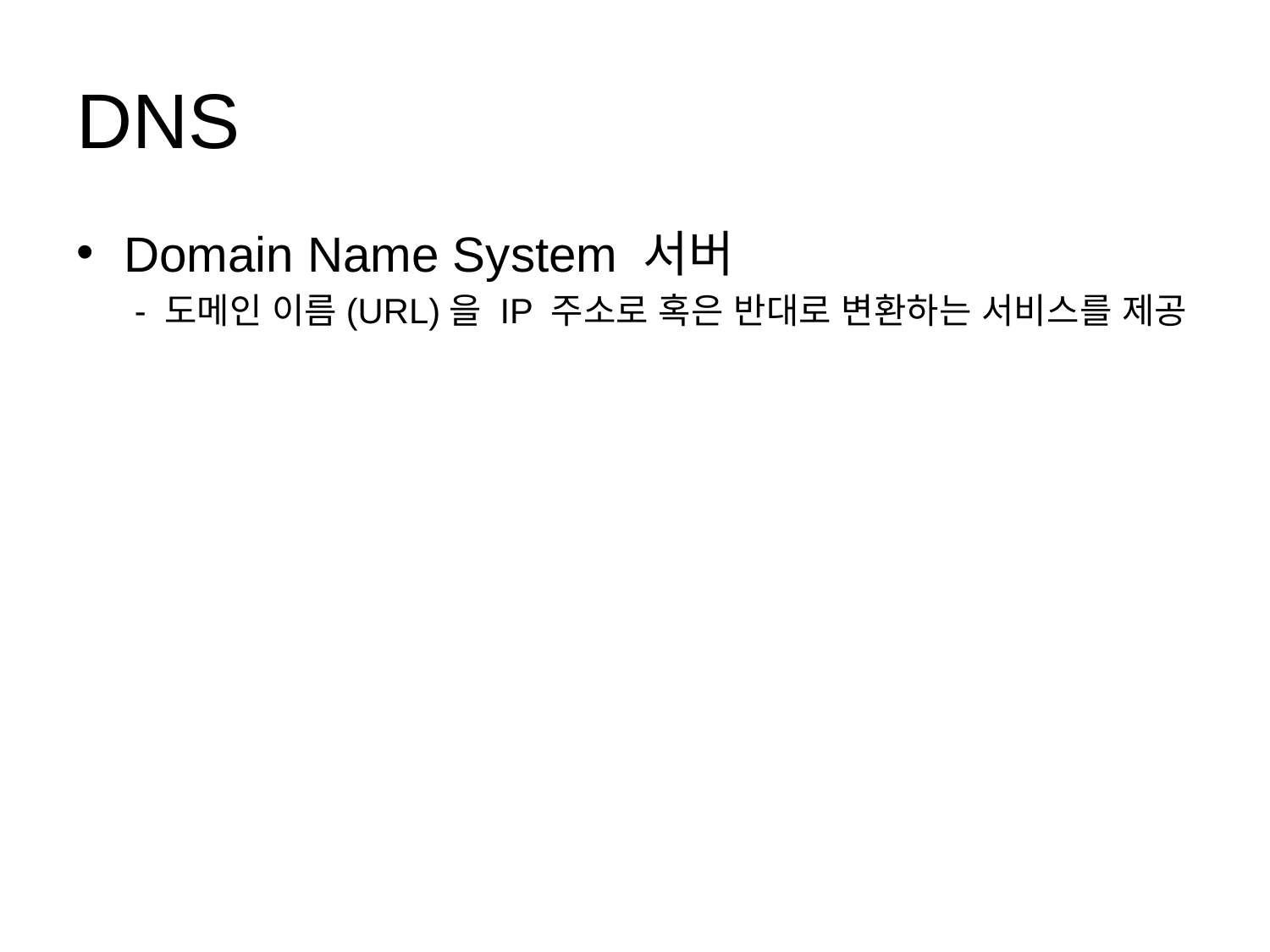

# DNS
Domain Name System 서버
      - 도메인 이름(URL)을 IP 주소로 혹은 반대로 변환하는 서비스를 제공